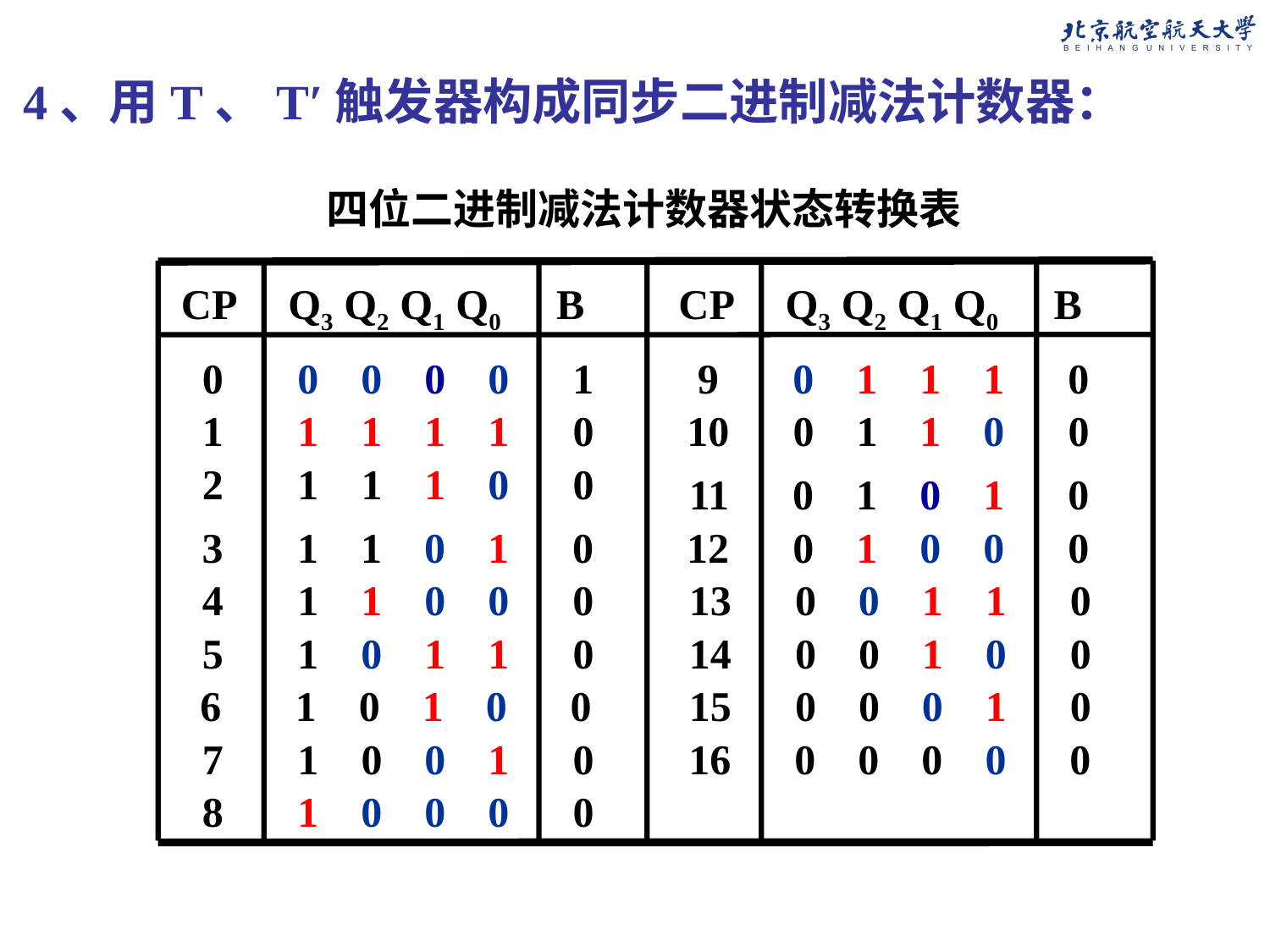

4、用T、T′触发器构成同步二进制减法计数器：
四位二进制减法计数器状态转换表

CP     Q3 Q2 Q1 Q0         B
CP     Q3 Q2 Q1 Q0         B

   0       0    0    0    0      1
   9       0    1    1    1      0
   1       1    1    1    1      0
 10      0    1    1    0      0
  2       1    1    1    0      0
 11      0    1    0    1      0
  3       1    1    0    1      0
12      0    1    0    0      0
  4       1    1    0    0      0
   13      0    0    1    1      0
  5       1    0    1    1      0
  14      0    0    1    0      0
  6       1    0    1    0      0
  15      0    0    0    1      0
   7       1    0    0    1      0
  16      0    0    0    0      0
    8       1    0    0    0      0
22